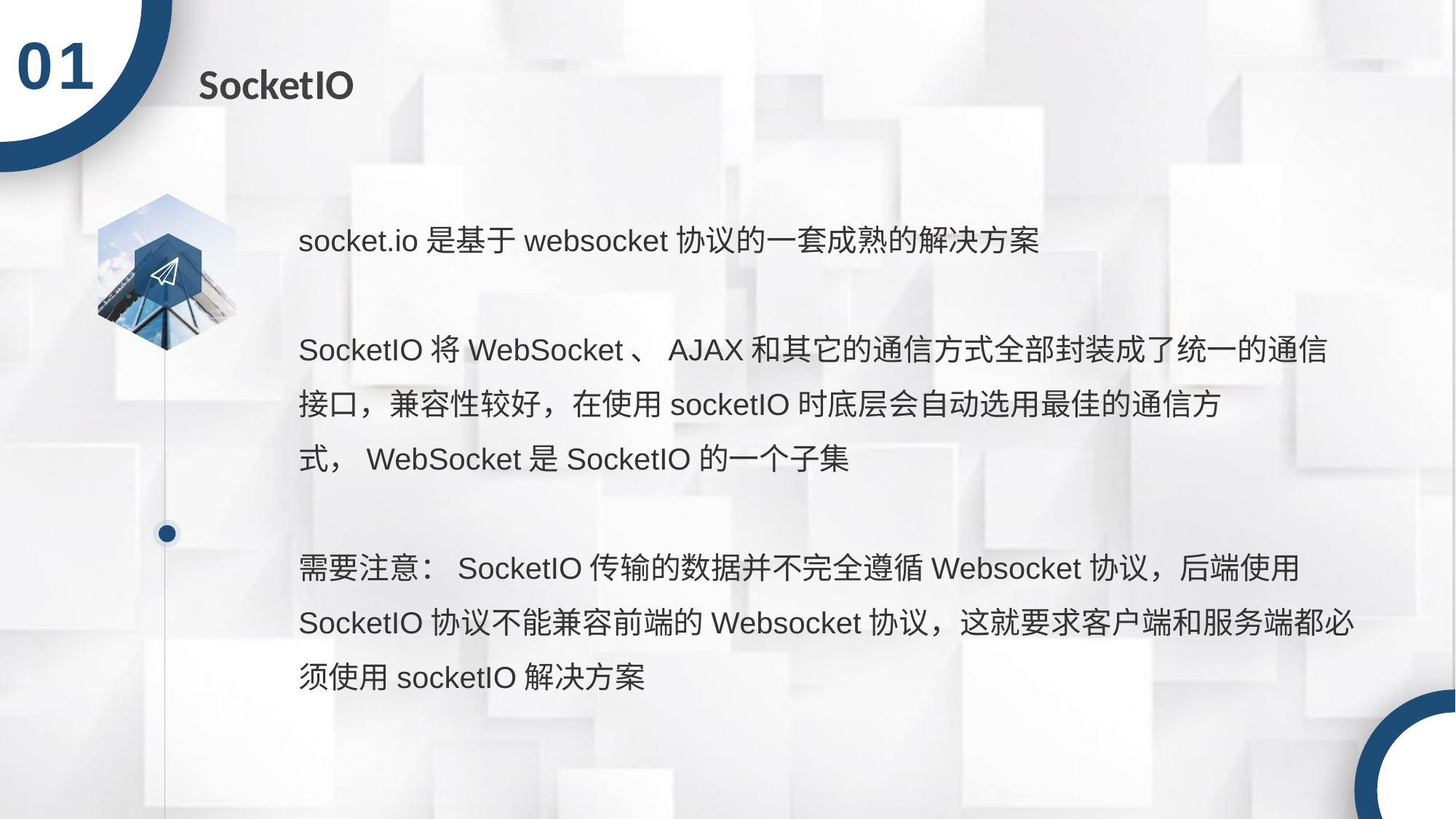

01
SocketIO

socket.io是基于websocket协议的一套成熟的解决方案

SocketIO将WebSocket、AJAX和其它的通信方式全部封装成了统一的通信接口，兼容性较好，在使用socketIO时底层会自动选用最佳的通信方式，WebSocket是SocketIO的一个子集

需要注意：SocketIO传输的数据并不完全遵循Websocket协议，后端使用SocketIO协议不能兼容前端的Websocket协议，这就要求客户端和服务端都必须使用socketIO解决方案